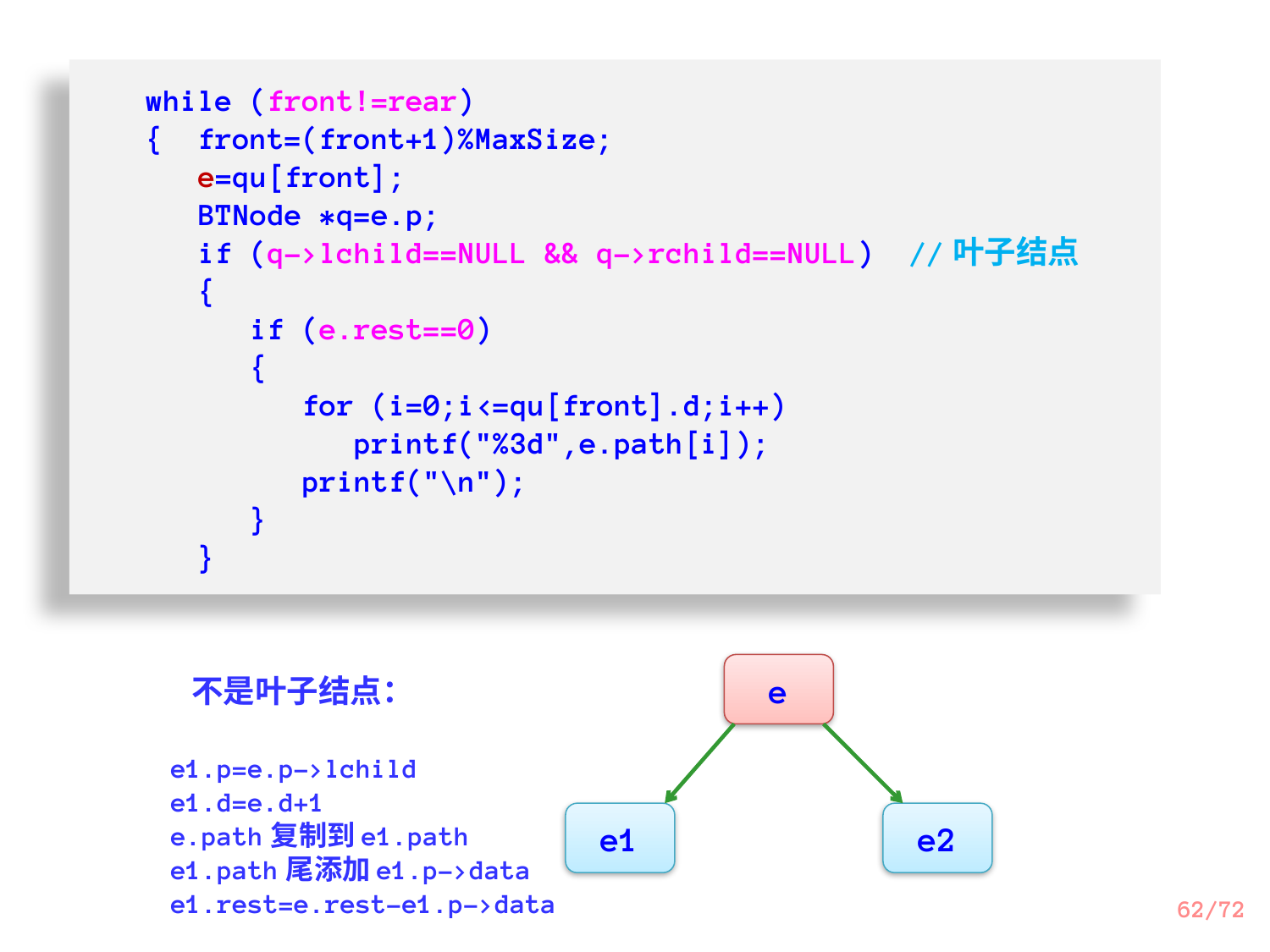

while (front!=rear)
   {  front=(front+1)%MaxSize;
      e=qu[front];
      BTNode *q=e.p;
      if (q->lchild==NULL && q->rchild==NULL)  //叶子结点
      {
         if (e.rest==0)
         {
            for (i=0;i<=qu[front].d;i++)
               printf("%3d",e.path[i]);
            printf("\n");
         }
      }
e
不是叶子结点：
e1
e2
e1.p=e.p->lchild
e1.d=e.d+1
e.path复制到e1.path
e1.path尾添加e1.p->data
e1.rest=e.rest-e1.p->data
62/72